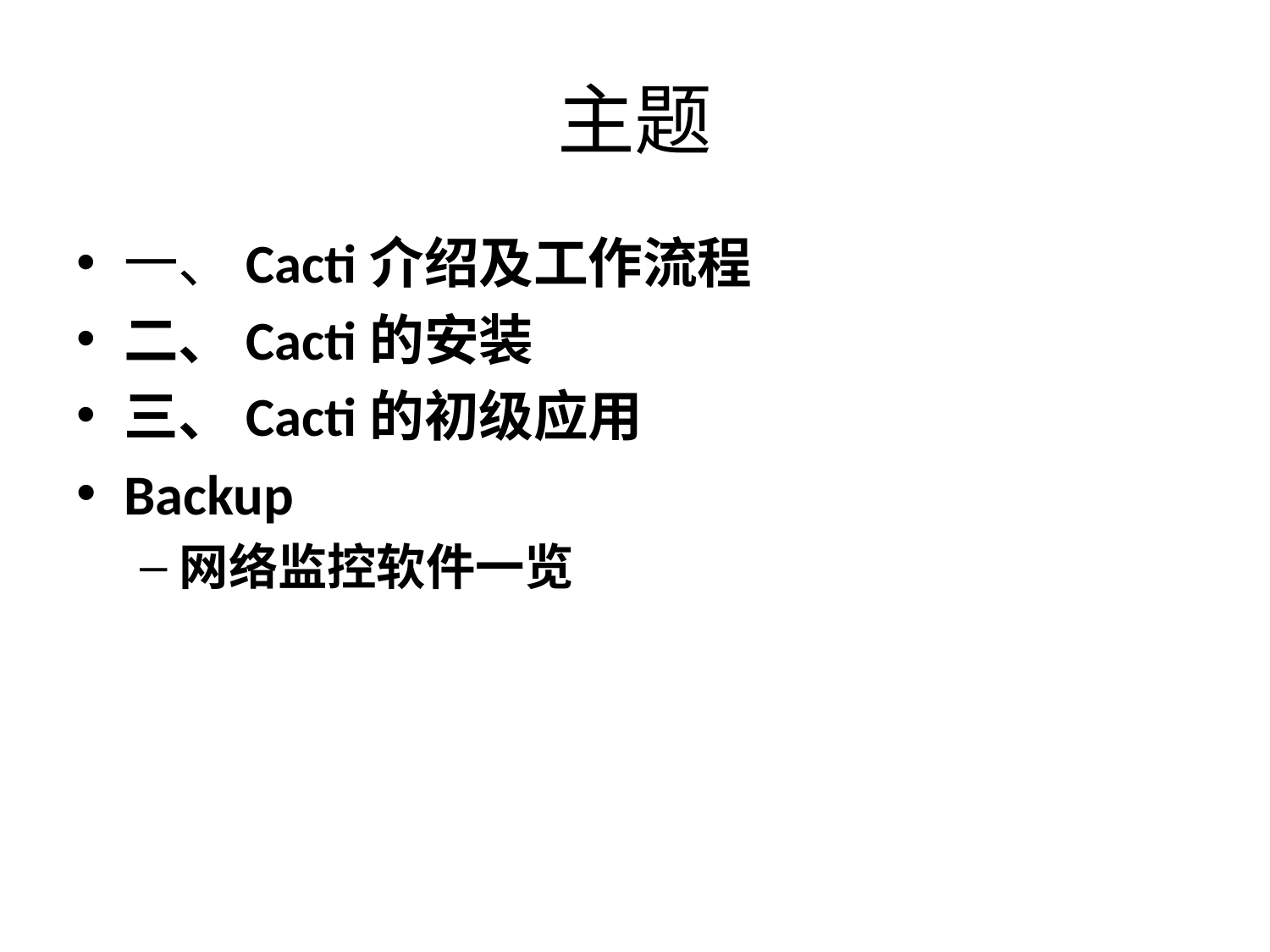

# 主题
一、Cacti介绍及工作流程
二、Cacti的安装
三、Cacti的初级应用
Backup
网络监控软件一览